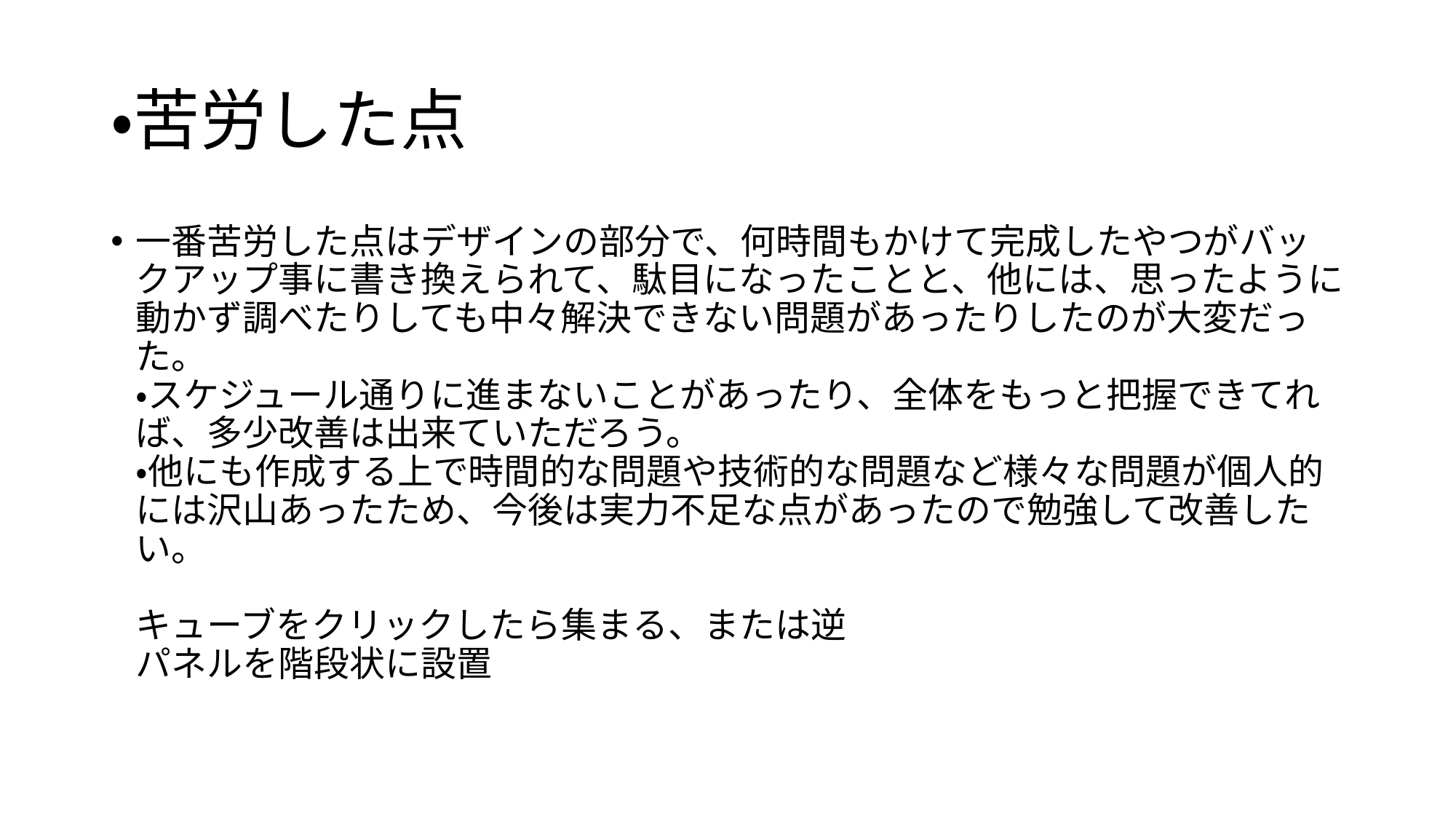

# ・苦労した点
一番苦労した点はデザインの部分で、何時間もかけて完成したやつがバックアップ事に書き換えられて、駄目になったことと、他には、思ったように動かず調べたりしても中々解決できない問題があったりしたのが大変だった。
・スケジュール通りに進まないことがあったり、全体をもっと把握できてれば、多少改善は出来ていただろう。
・他にも作成する上で時間的な問題や技術的な問題など様々な問題が個人的には沢山あったため、今後は実力不足な点があったので勉強して改善したい。
キューブをクリックしたら集まる、または逆
パネルを階段状に設置